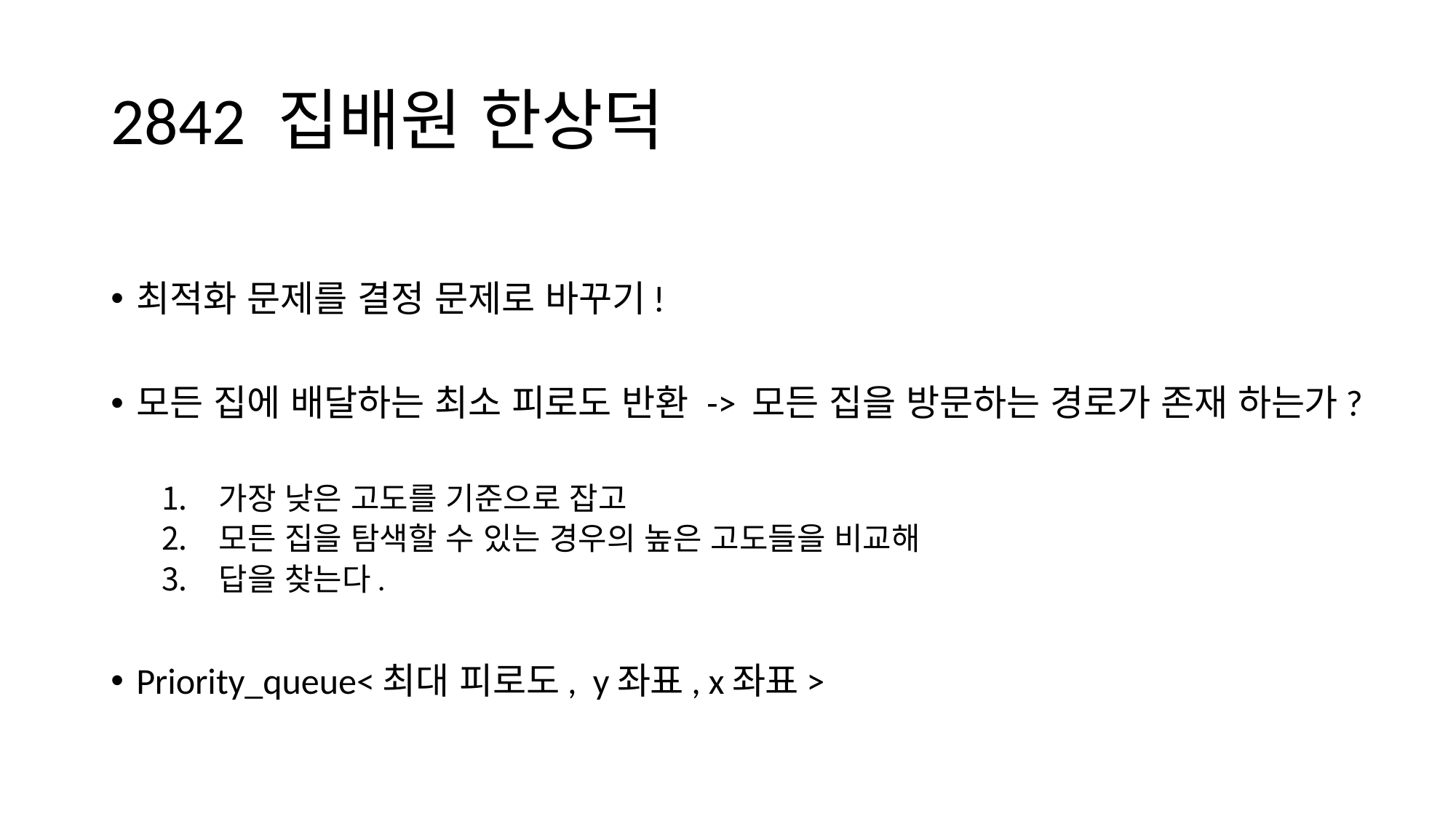

# 2842 집배원 한상덕

최적화 문제를 결정 문제로 바꾸기!

모든 집에 배달하는 최소 피로도 반환 -> 모든 집을 방문하는 경로가 존재 하는가?

가장 낮은 고도를 기준으로 잡고
모든 집을 탐색할 수 있는 경우의 높은 고도들을 비교해
답을 찾는다.

Priority_queue<최대 피로도,  y좌표, x좌표>